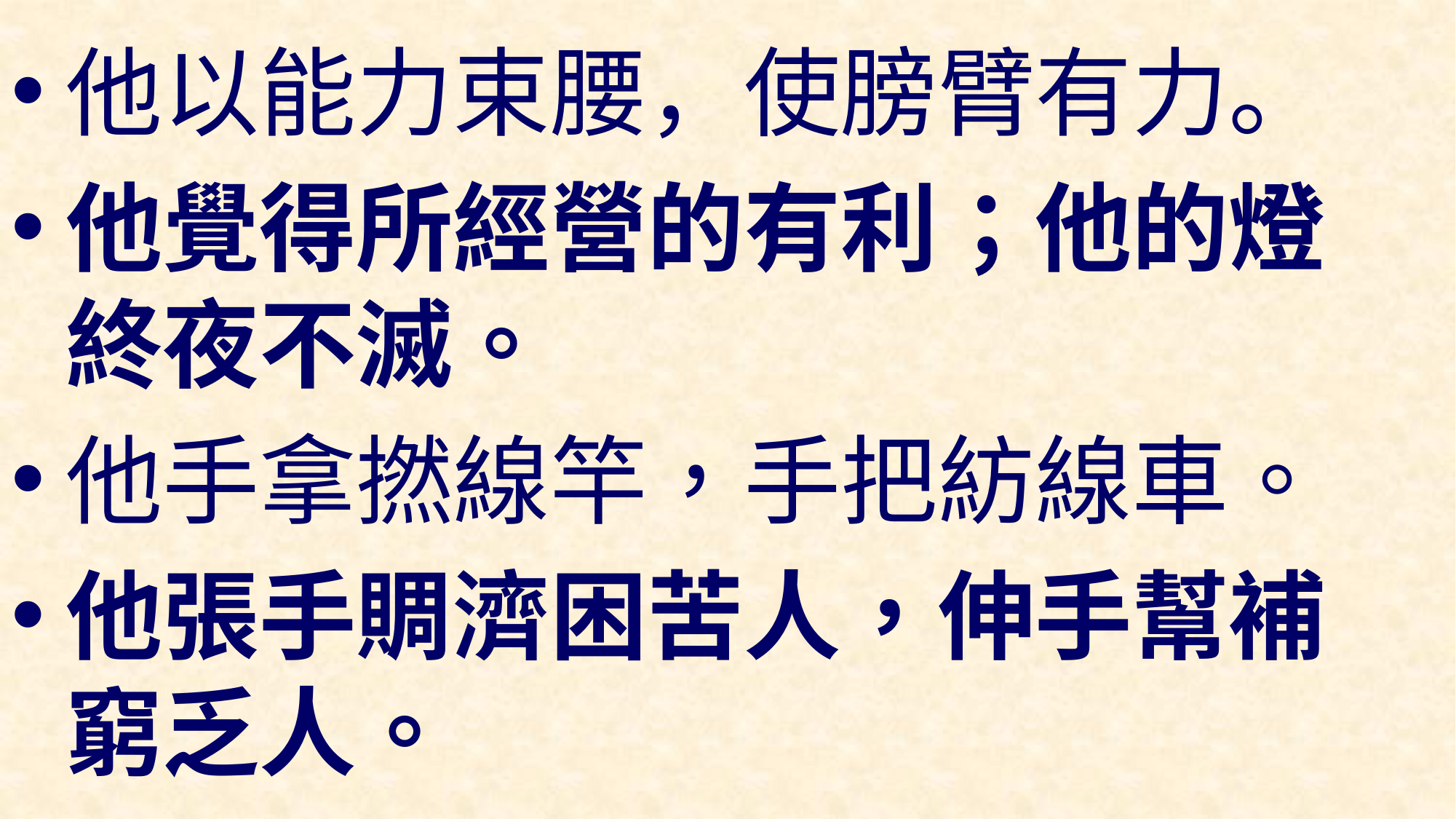

他以能力束腰，使膀臂有力。
他覺得所經營的有利；他的燈終夜不滅。
他手拿撚線竿，手把紡線車。
他張手賙濟困苦人，伸手幫補窮乏人。